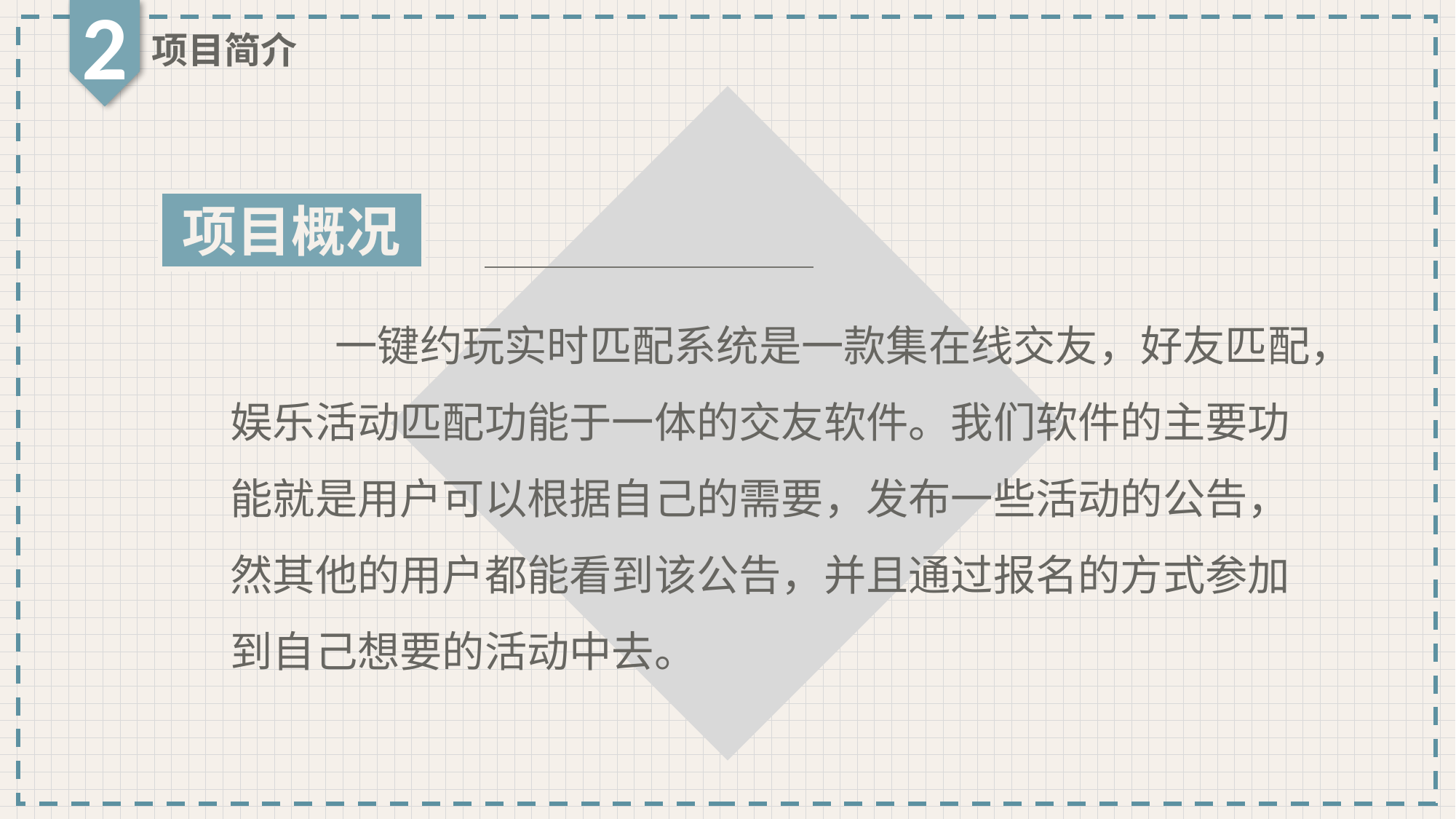

2

项目简介

项目概况

          一键约玩实时匹配系统是一款集在线交友，好友匹配，娱乐活动匹配功能于一体的交友软件。我们软件的主要功能就是用户可以根据自己的需要，发布一些活动的公告，然其他的用户都能看到该公告，并且通过报名的方式参加到自己想要的活动中去。

项目概况

功能介绍
Logo与图标